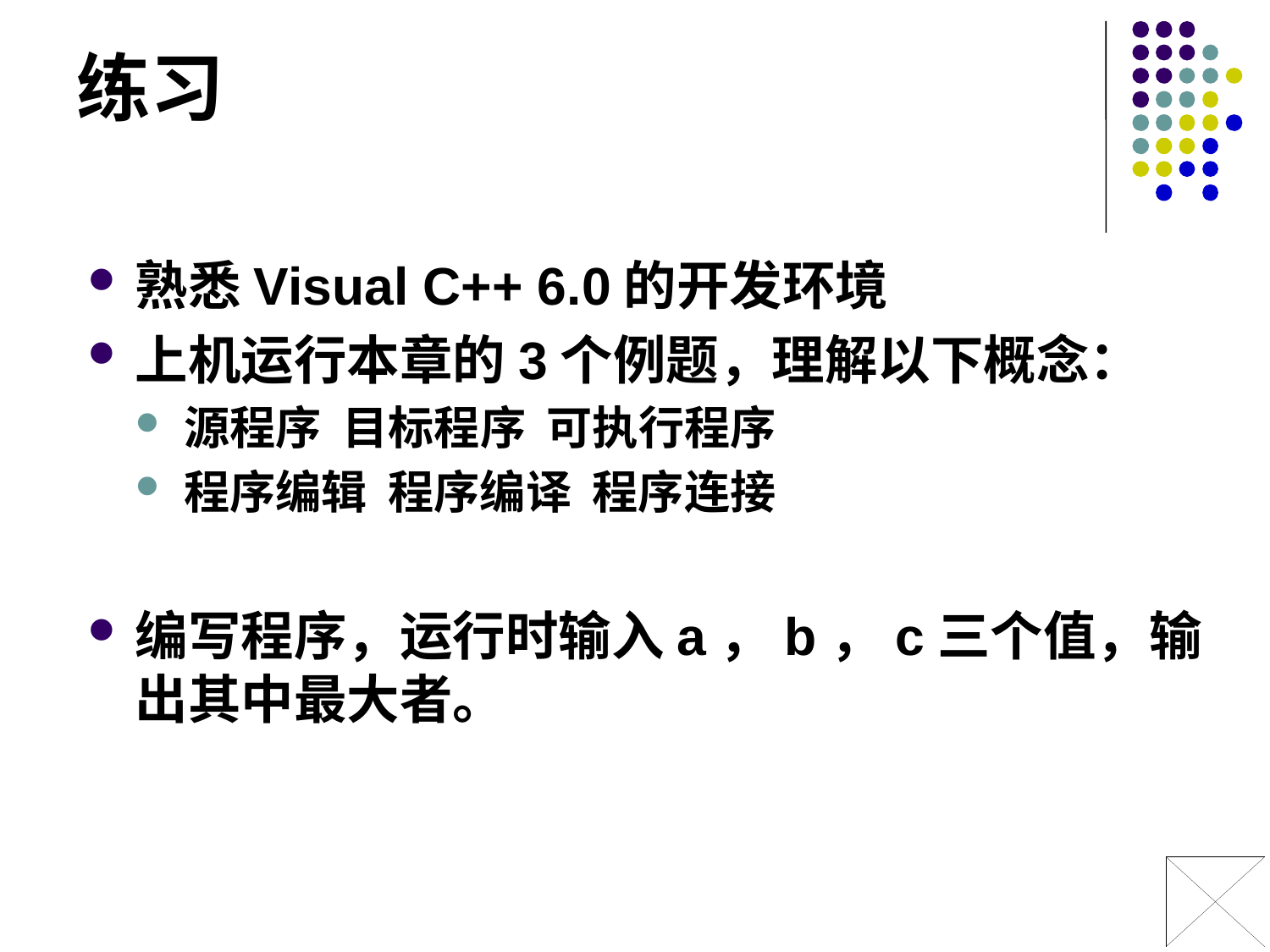

练习
熟悉Visual C++ 6.0的开发环境
上机运行本章的3个例题，理解以下概念：
源程序  目标程序  可执行程序
程序编辑  程序编译  程序连接

编写程序，运行时输入a，b，c三个值，输出其中最大者。